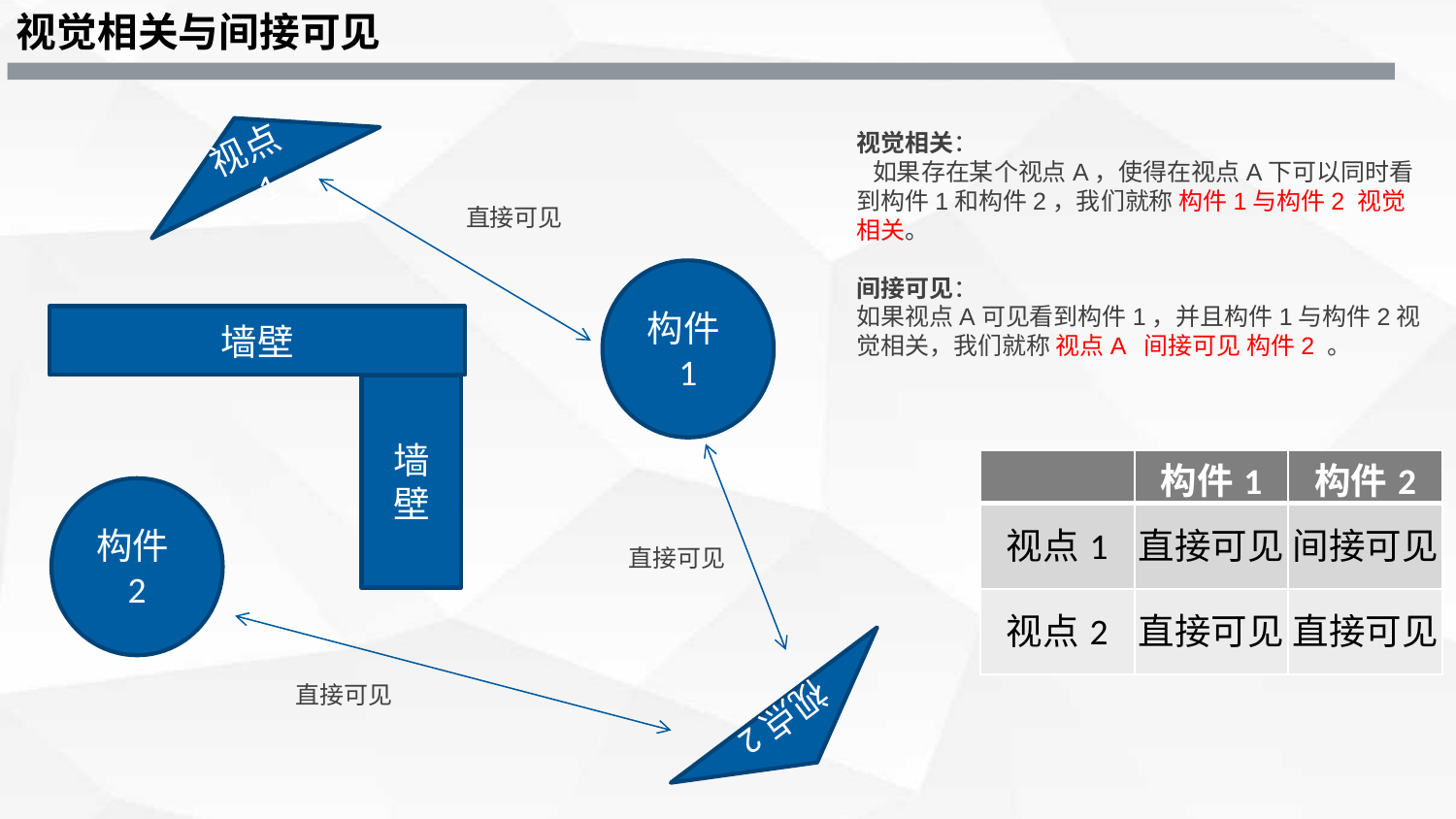

视觉相关与间接可见

视点1
视觉相关：
  如果存在某个视点A，使得在视点A下可以同时看到构件1和构件2，我们就称 构件1与构件2 视觉相关。

间接可见：
如果视点A可见看到构件1，并且构件1与构件2视觉相关，我们就称 视点A  间接可见 构件2 。
直接可见
构件1
墙壁
墙壁
|  | 构件1 | 构件2 |
| --- | --- | --- |
| 视点1 | 直接可见 | 间接可见 |
| 视点2 | 直接可见 | 直接可见 |
构件2
直接可见
直接可见
视点2